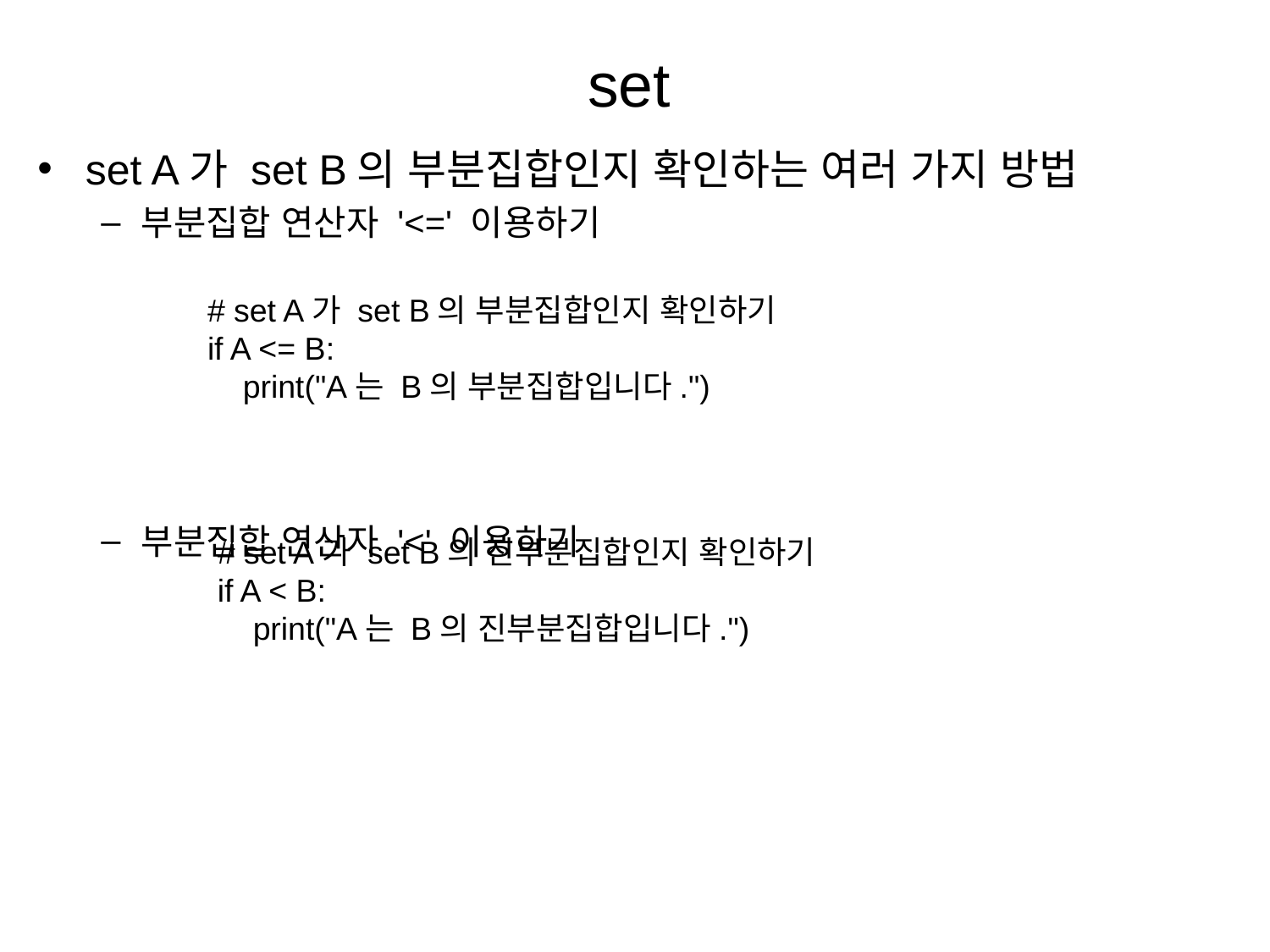

# set
set A가 set B의 부분집합인지 확인하는 여러 가지 방법
부분집합 연산자 '<=' 이용하기

부분집합 연산자 '<' 이용하기

# set A가 set B의 부분집합인지 확인하기
if A <= B:
    print("A는 B의 부분집합입니다.")
# set A가 set B의 진부분집합인지 확인하기
if A < B:
    print("A는 B의 진부분집합입니다.")